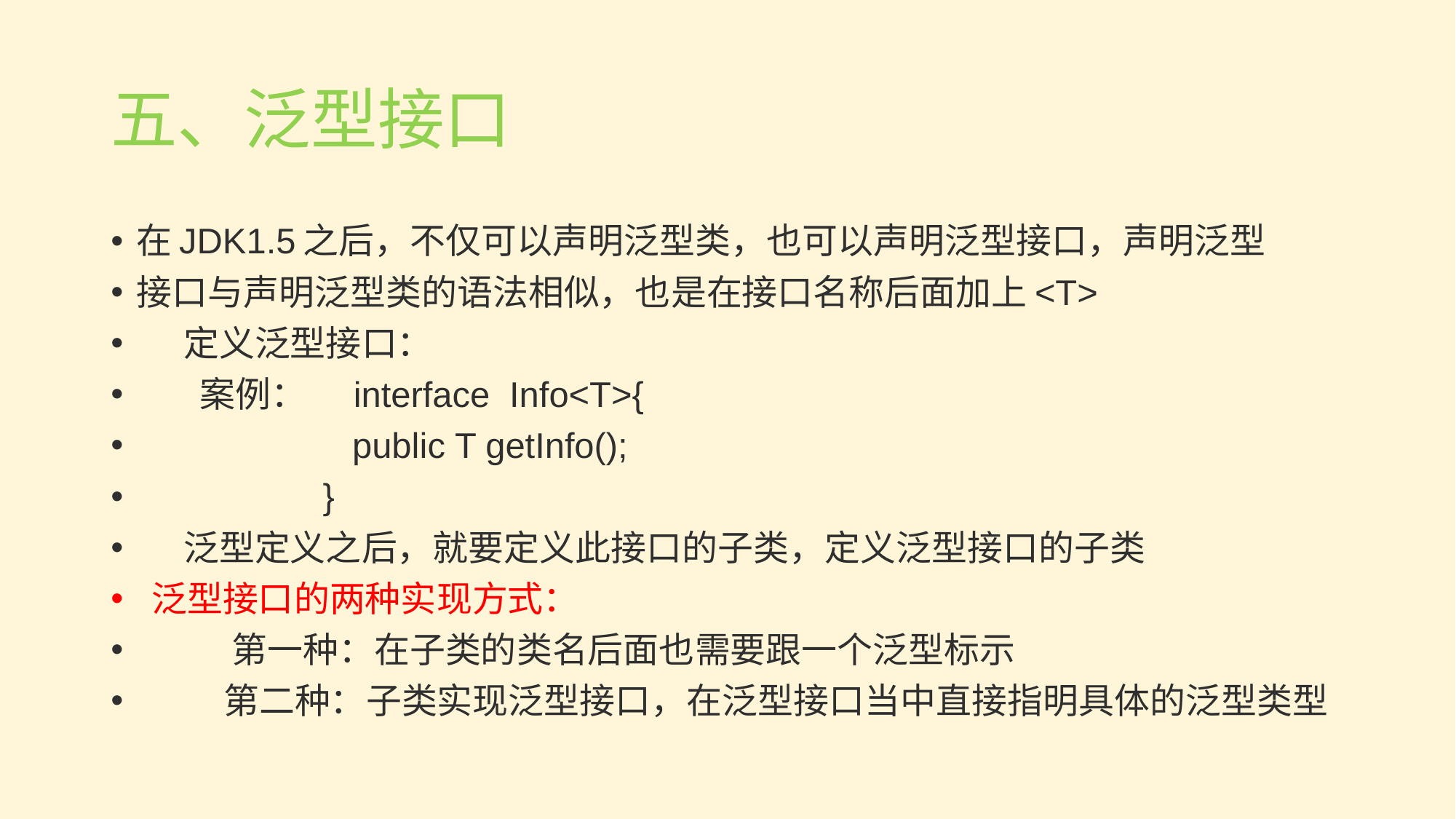

五、泛型接口
在JDK1.5之后，不仅可以声明泛型类，也可以声明泛型接口，声明泛型
接口与声明泛型类的语法相似，也是在接口名称后面加上<T>
     定义泛型接口：
       案例：     interface  Info<T>{
                      public T getInfo();
                   }
     泛型定义之后，就要定义此接口的子类，定义泛型接口的子类
 泛型接口的两种实现方式：
           第一种：在子类的类名后面也需要跟一个泛型标示
          第二种：子类实现泛型接口，在泛型接口当中直接指明具体的泛型类型